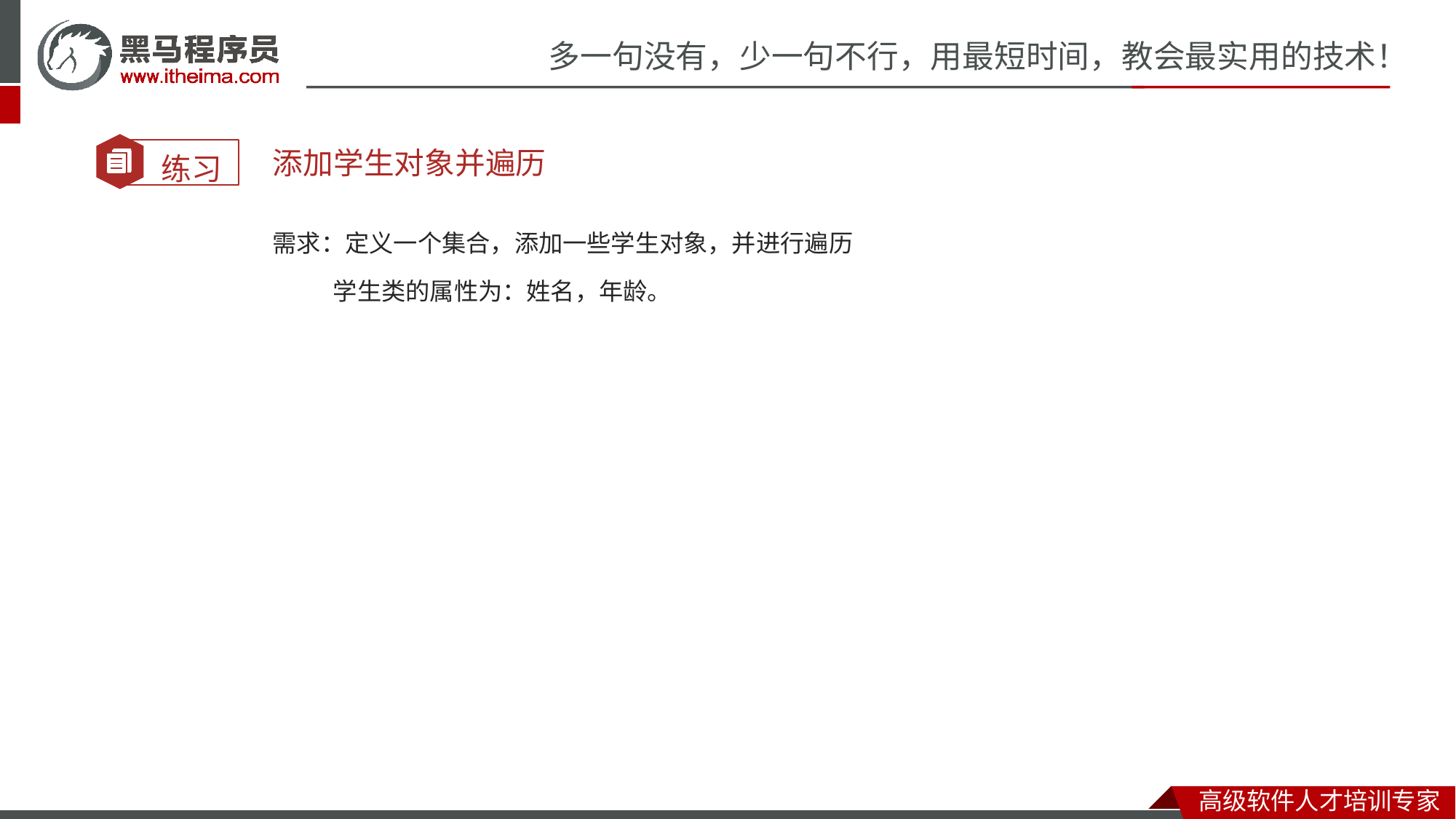

添加学生对象并遍历
需求：定义一个集合，添加一些学生对象，并进行遍历
          学生类的属性为：姓名，年龄。